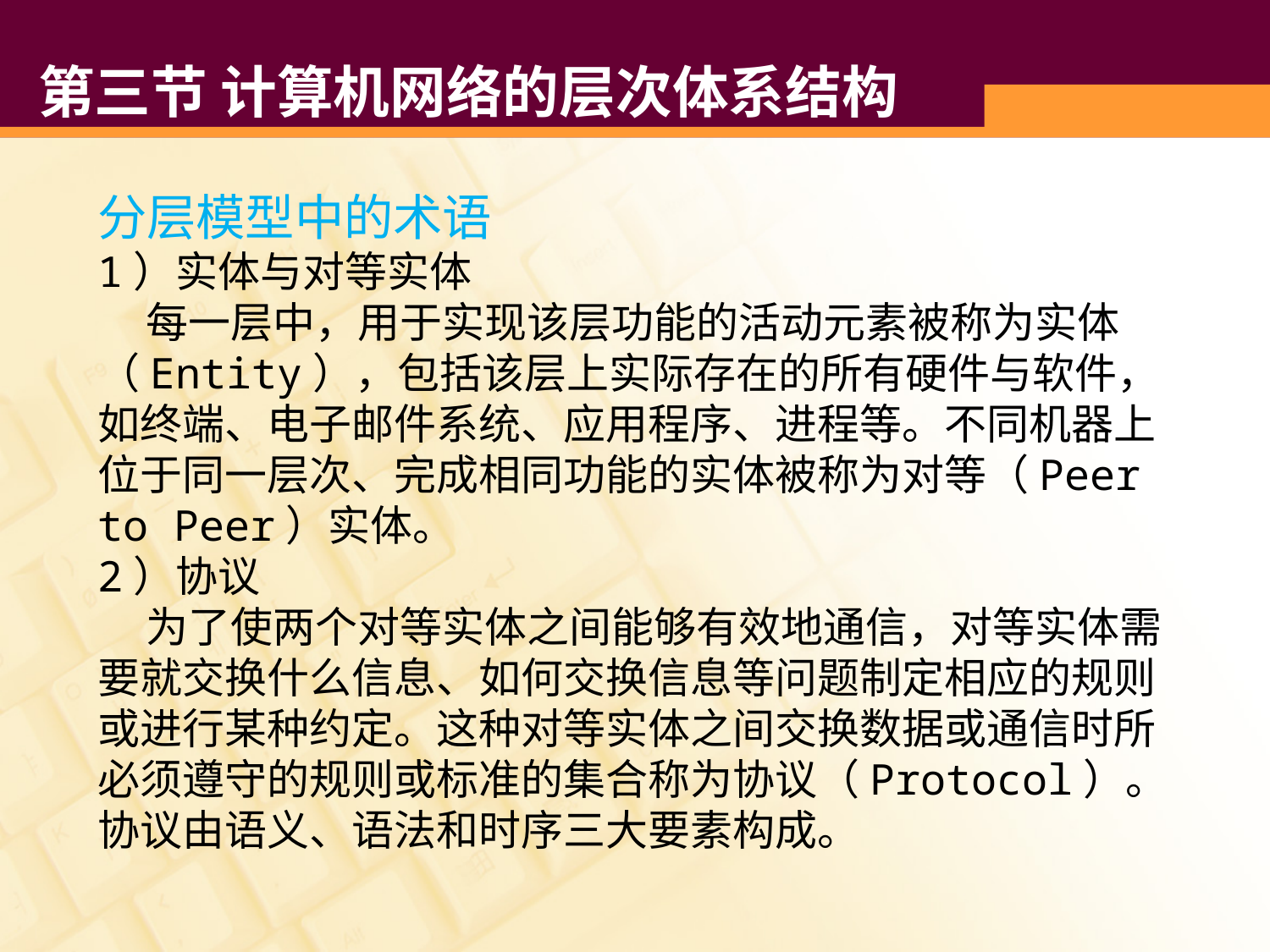

# 第三节 计算机网络的层次体系结构
分层模型中的术语
1）实体与对等实体
    每一层中，用于实现该层功能的活动元素被称为实体（Entity），包括该层上实际存在的所有硬件与软件，如终端、电子邮件系统、应用程序、进程等。不同机器上位于同一层次、完成相同功能的实体被称为对等（Peer to Peer）实体。
2）协议
    为了使两个对等实体之间能够有效地通信，对等实体需要就交换什么信息、如何交换信息等问题制定相应的规则或进行某种约定。这种对等实体之间交换数据或通信时所必须遵守的规则或标准的集合称为协议（Protocol）。协议由语义、语法和时序三大要素构成。